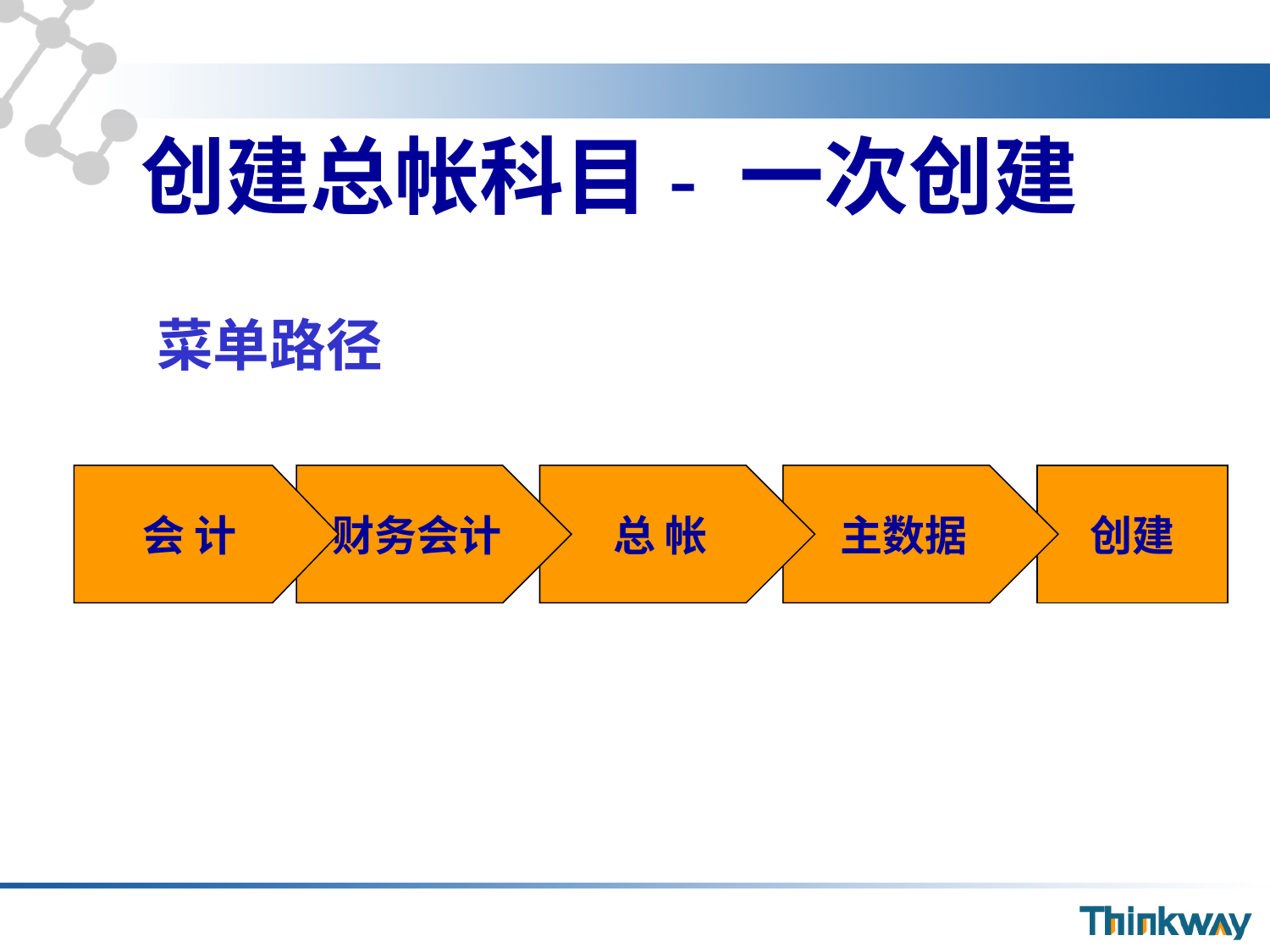

# 创建总帐科目- 一次创建
菜单路径
会 计
财务会计
总 帐
主数据
创建